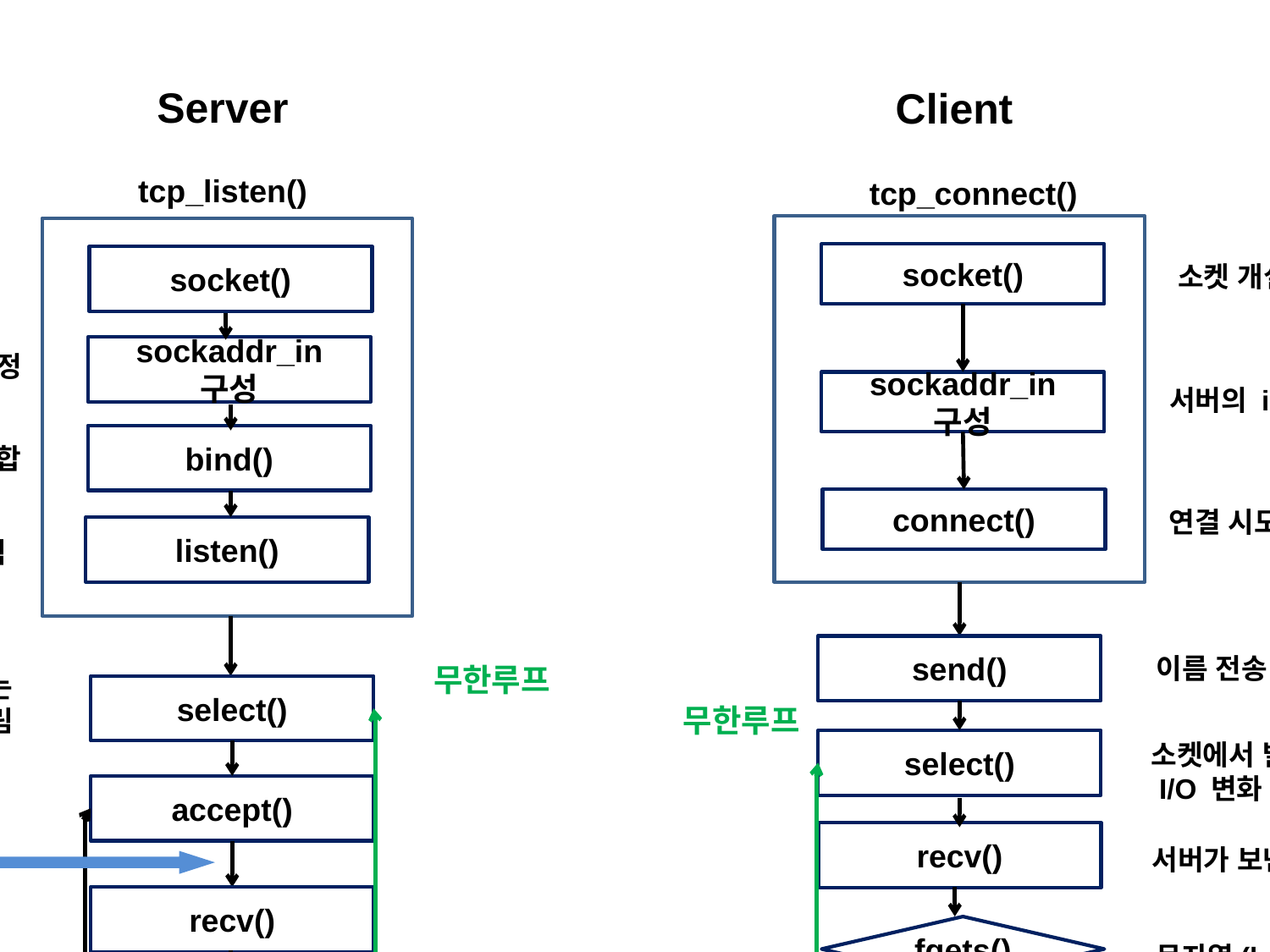

Server
Client
tcp_listen()
tcp_connect()

socket()
socket()
소켓 개설
소켓 개설
sockaddr_in 구성
서버의 ip주소와 포트번호 지정
sockaddr_in 구성
서버의 ip주소와 포트번호 지정
bind()
소켓번호와 소켓주소의 결합
connect()
연결 시도
listen()
연결 기다림
send()
이름 전송
무한루프
소켓에서 발생하는
 I/O 변화 기다림
select()
무한루프
최초 접속시간을 계산

time_t seconds
time(&seconds)
strftime(format[i],300~)
select()
소켓에서 발생하는
 I/O 변화 기다림
클라이언트와
연결을 받아들임
accept()
recv()
서버가 보낸 메시지 저장
클라이언트에게
이름을 받았으면
recv()
fgets()
문자열(bufmsg) 읽어들임
yes
새로운 채팅
참가자 추가
addClient()
send()
연결된 소켓에게 문자열(bufmsg)
보냄
클라이언트에게
환영메시지 보냄
yes
send()
strstr(문자열, “/exit”)
bufmsg에 저장된 문자열이 /exit 이면
for(0~num_chat-1)
no
클라이언트에게
메시지 받았으면
recv()
strstr(문자열, 명령어)
bufmsg에 저장된 문자열이 명령어이면
클라이언트에게
메시지
받지 못했으면
yes
yes
recv 반환값 <= 0
removeClient()
recv()
연결된 소켓으로부터 문자열(buffer)을 받음
no
클라이언트에게
받은 메시지가
/exit 이면
yes
strstr(문자열, “/exit”)
removeClient()
memset()
buffer 초기화
no
클라이언트에게
받은 메시지가
명령어 이면
strstr(문자열, 명령어)
yes
해당 명령어에 맞는
메시지 처리 후
클라이언트에 보냄
exit()
send()
memset()
buffer 초기화